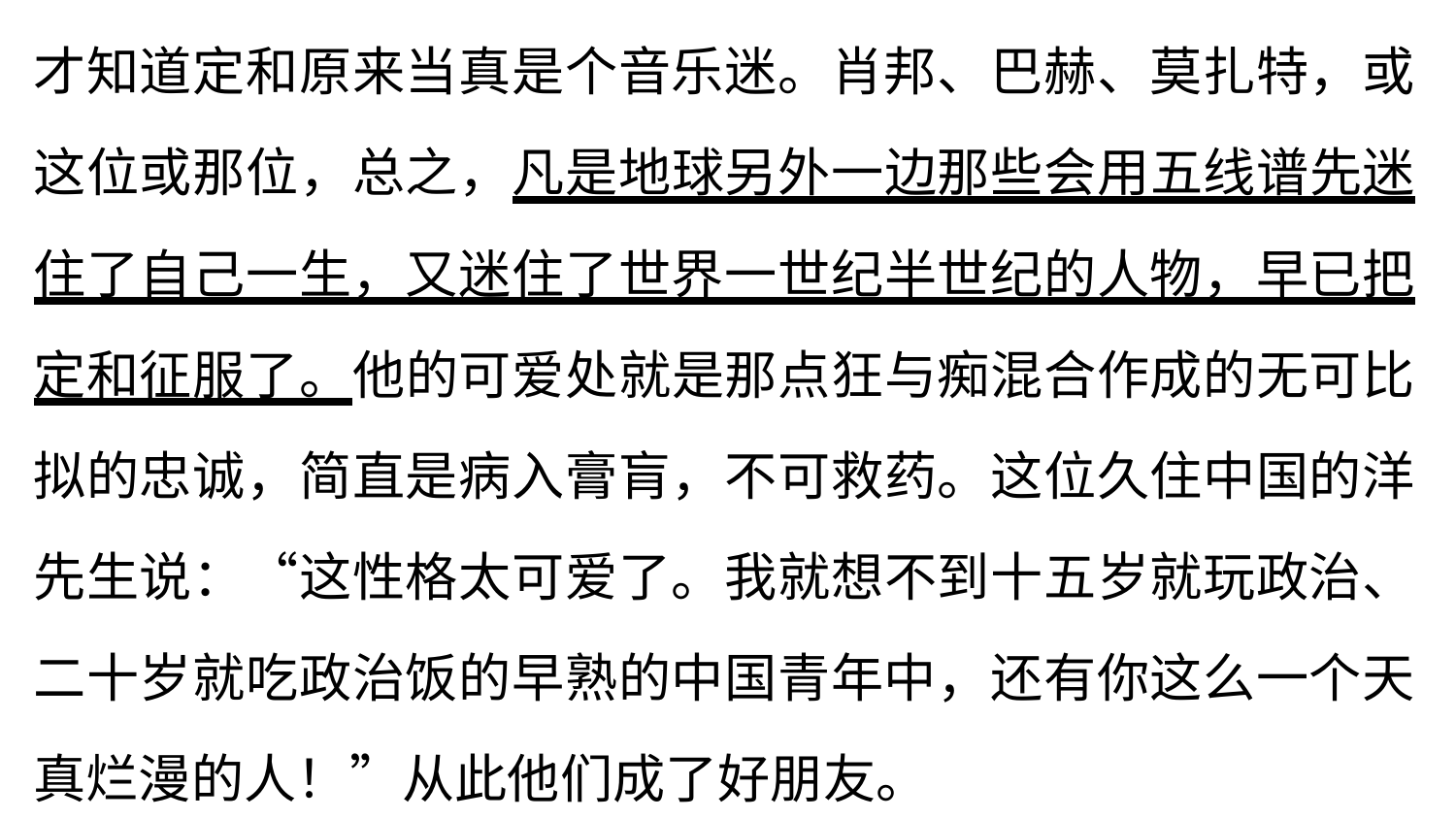

才知道定和原来当真是个音乐迷。肖邦、巴赫、莫扎特，或这位或那位，总之，凡是地球另外一边那些会用五线谱先迷住了自己一生，又迷住了世界一世纪半世纪的人物，早已把定和征服了。他的可爱处就是那点狂与痴混合作成的无可比拟的忠诚，简直是病入膏肓，不可救药。这位久住中国的洋先生说：“这性格太可爱了。我就想不到十五岁就玩政治、二十岁就吃政治饭的早熟的中国青年中，还有你这么一个天真烂漫的人！”从此他们成了好朋友。